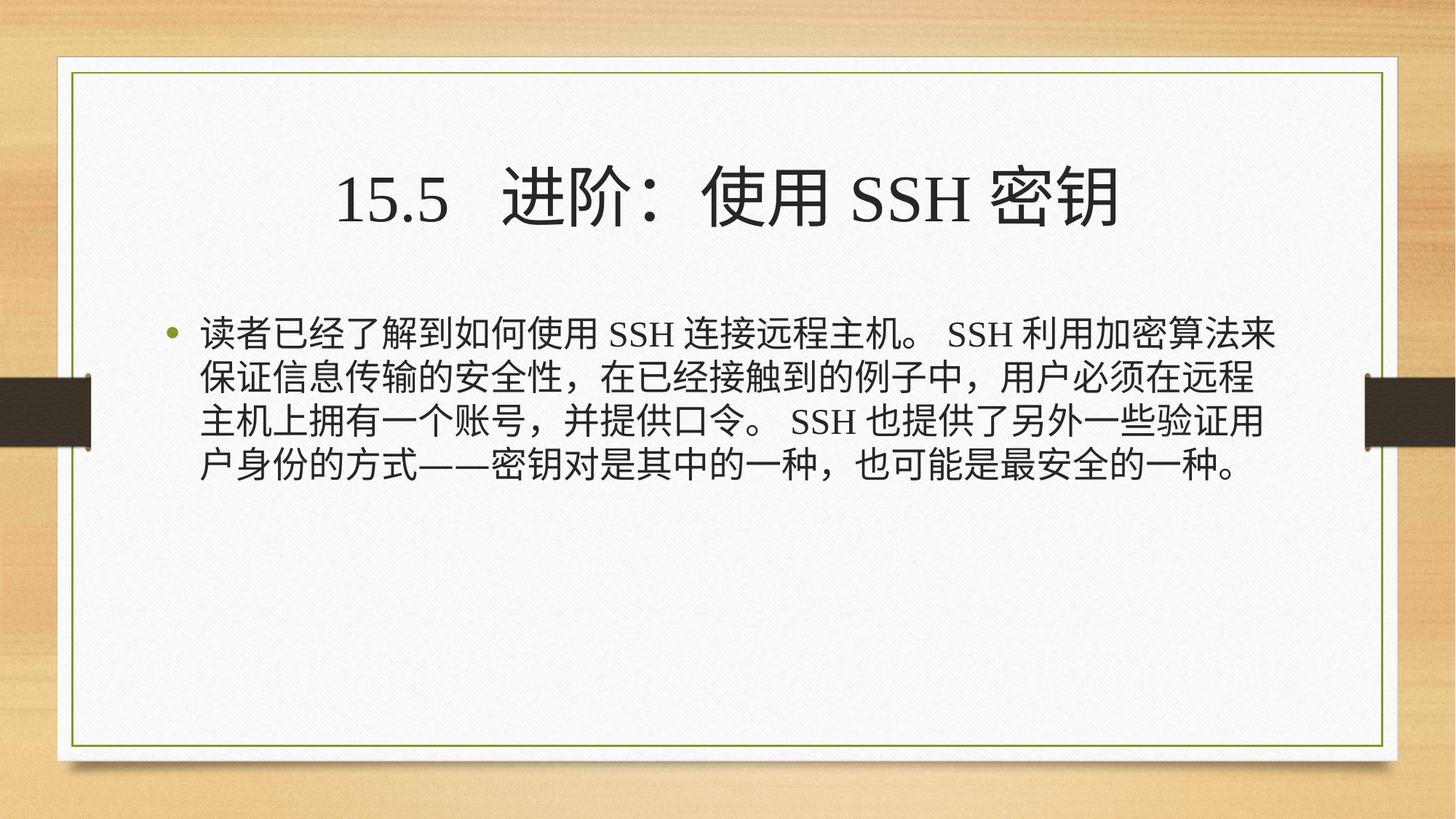

15.5  进阶：使用SSH密钥
读者已经了解到如何使用SSH连接远程主机。SSH利用加密算法来保证信息传输的安全性，在已经接触到的例子中，用户必须在远程主机上拥有一个账号，并提供口令。SSH也提供了另外一些验证用户身份的方式——密钥对是其中的一种，也可能是最安全的一种。